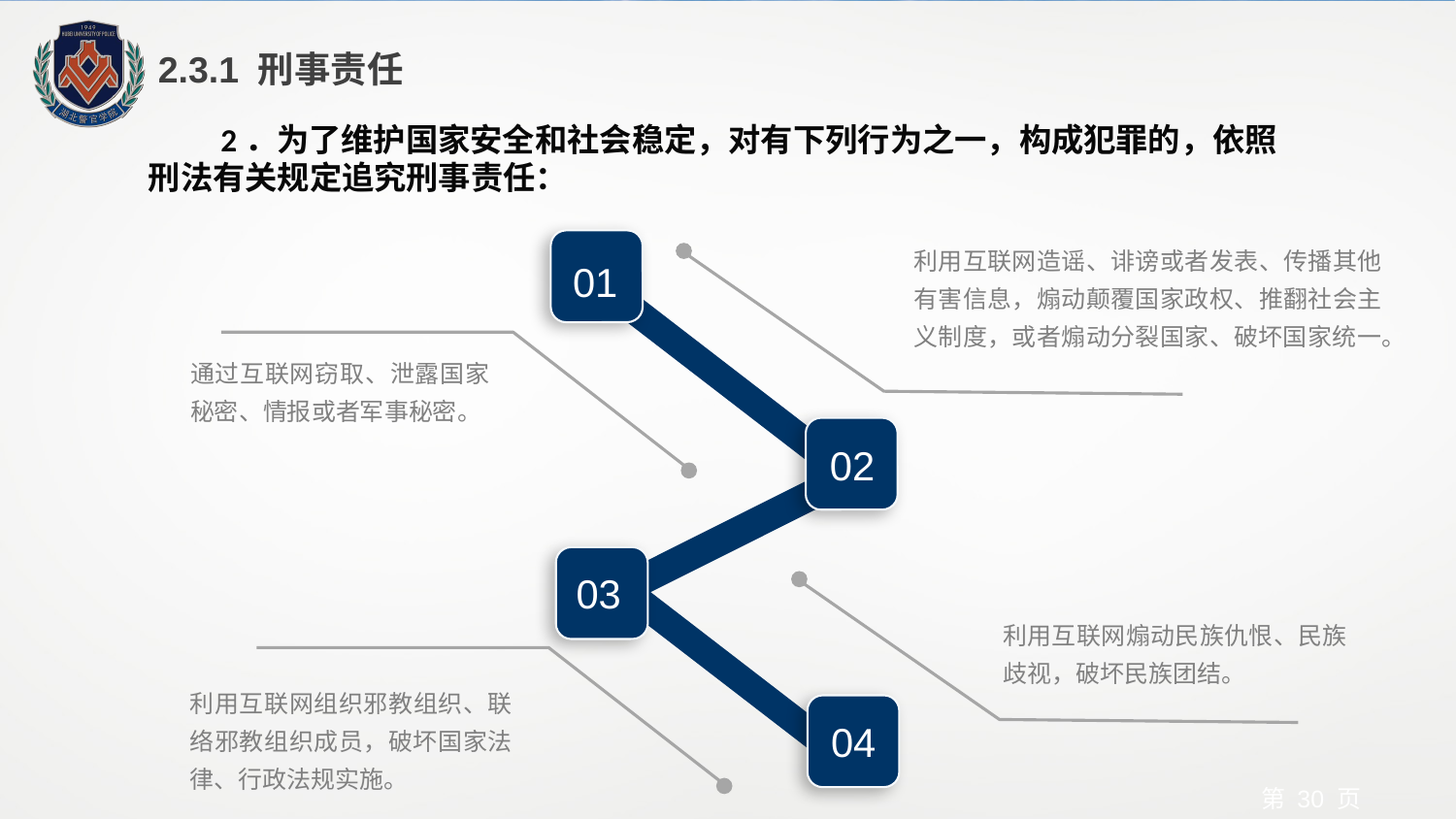

2.3.1 刑事责任
　　2．为了维护国家安全和社会稳定，对有下列行为之一，构成犯罪的，依照刑法有关规定追究刑事责任：

01
利用互联网造谣、诽谤或者发表、传播其他有害信息，煽动颠覆国家政权、推翻社会主义制度，或者煽动分裂国家、破坏国家统一。

通过互联网窃取、泄露国家秘密、情报或者军事秘密。

02

03

利用互联网煽动民族仇恨、民族歧视，破坏民族团结。

利用互联网组织邪教组织、联络邪教组织成员，破坏国家法律、行政法规实施。

04